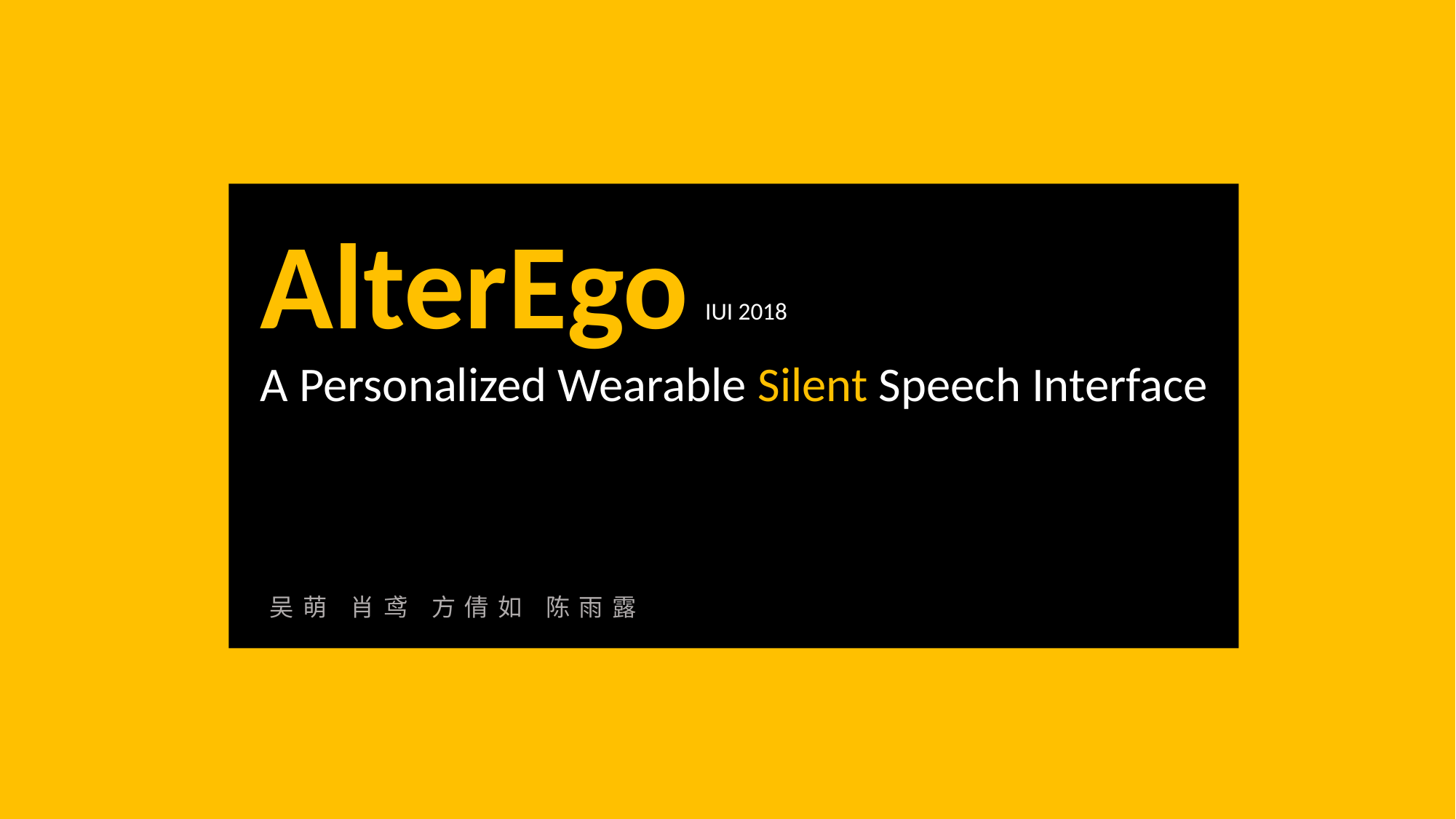

AlterEgo
A Personalized Wearable Silent Speech Interface
IUI 2018
吴萌 肖鸢 方倩如 陈雨露